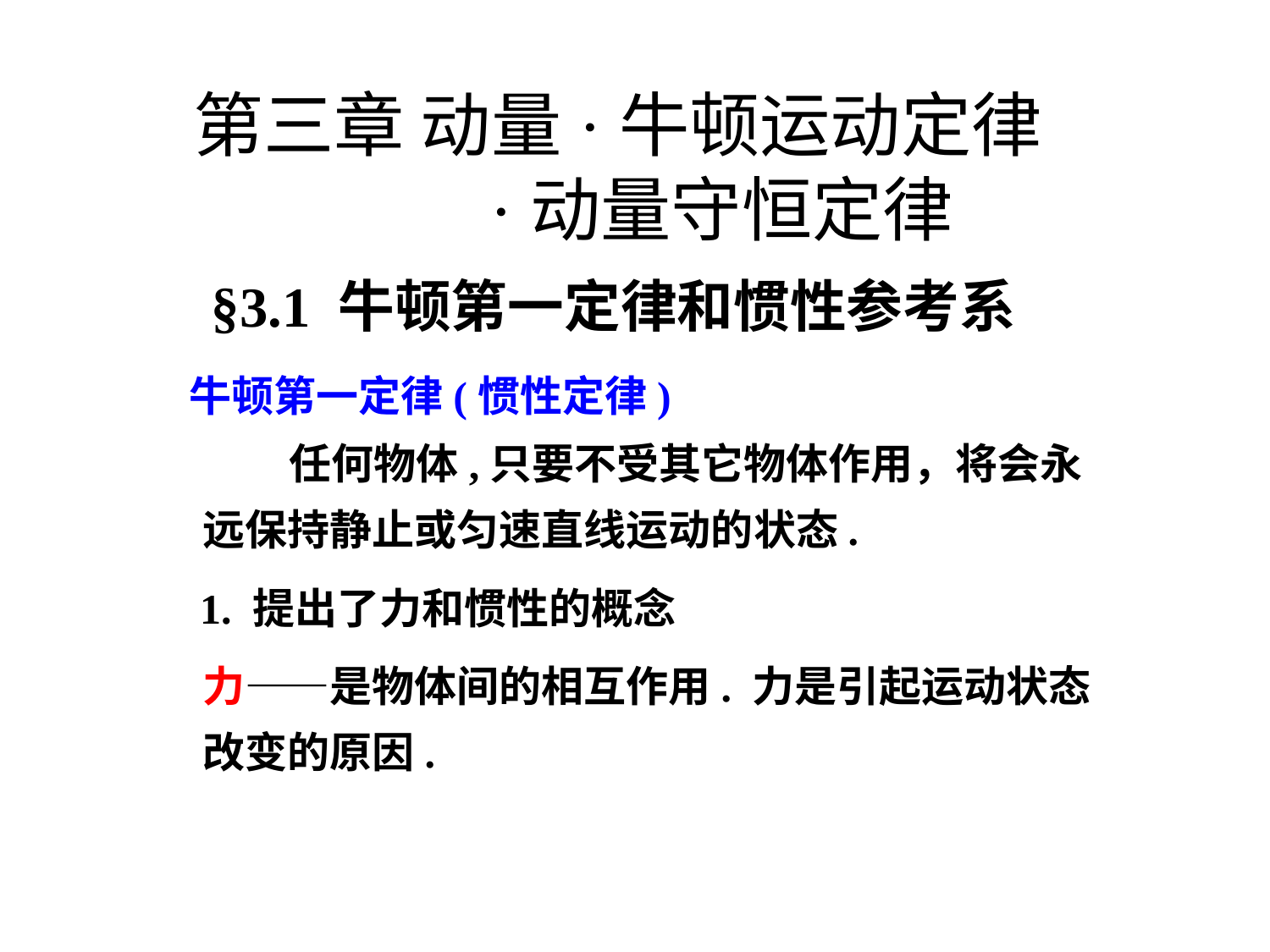

第三章 动量·牛顿运动定律
       ·动量守恒定律
§3.1 牛顿第一定律和惯性参考系
牛顿第一定律(惯性定律)
        任何物体,只要不受其它物体作用，将会永远保持静止或匀速直线运动的状态.
1. 提出了力和惯性的概念
力——是物体间的相互作用. 力是引起运动状态改变的原因.